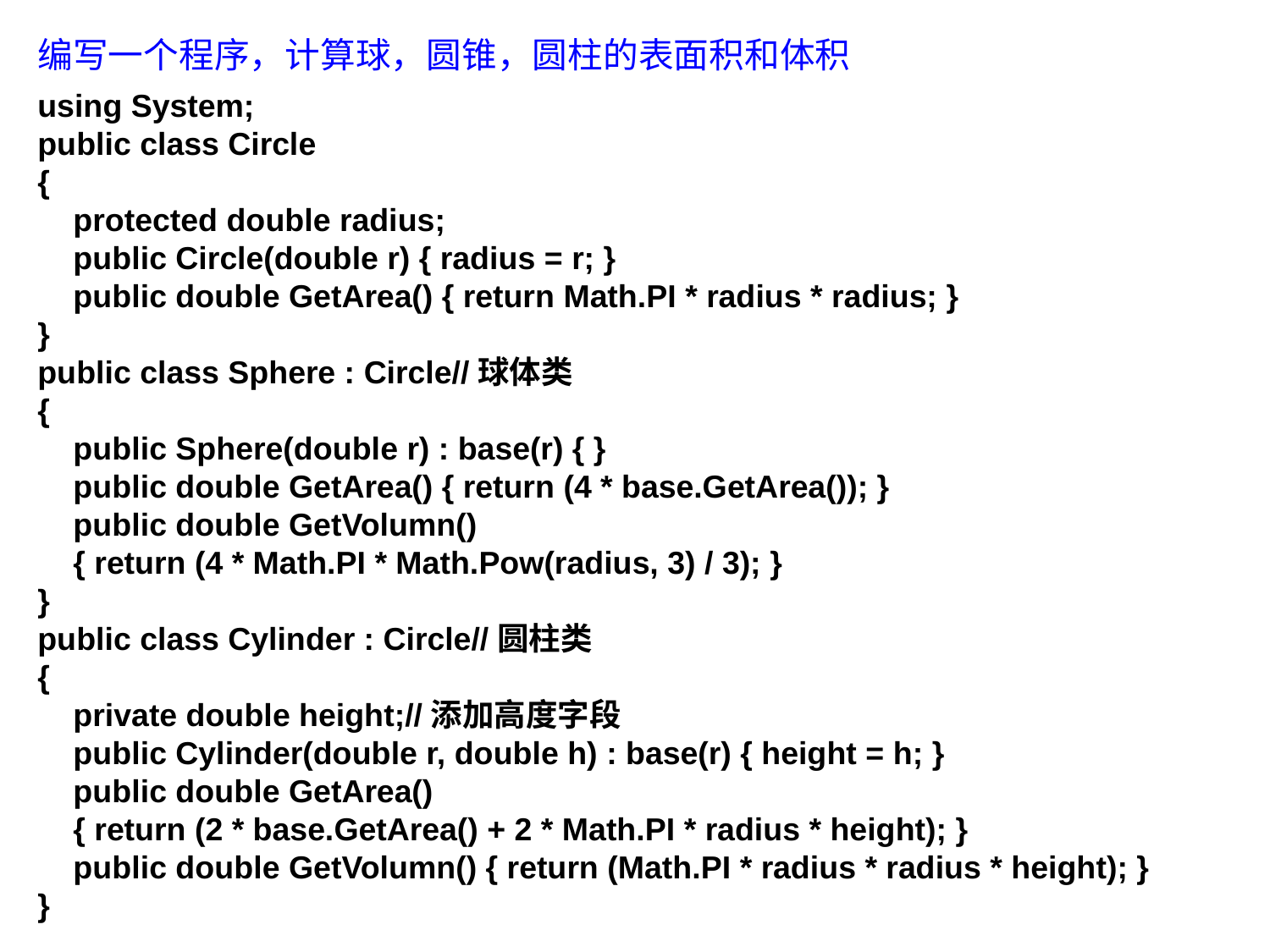

编写一个程序，计算球，圆锥，圆柱的表面积和体积
using System;
public class Circle
{
    protected double radius;
    public Circle(double r) { radius = r; }
    public double GetArea() { return Math.PI * radius * radius; }
}
public class Sphere : Circle//球体类
{
    public Sphere(double r) : base(r) { }
    public double GetArea() { return (4 * base.GetArea()); }
    public double GetVolumn()
    { return (4 * Math.PI * Math.Pow(radius, 3) / 3); }
}
public class Cylinder : Circle//圆柱类
{
    private double height;//添加高度字段
    public Cylinder(double r, double h) : base(r) { height = h; }
    public double GetArea()
    { return (2 * base.GetArea() + 2 * Math.PI * radius * height); }
    public double GetVolumn() { return (Math.PI * radius * radius * height); }
}